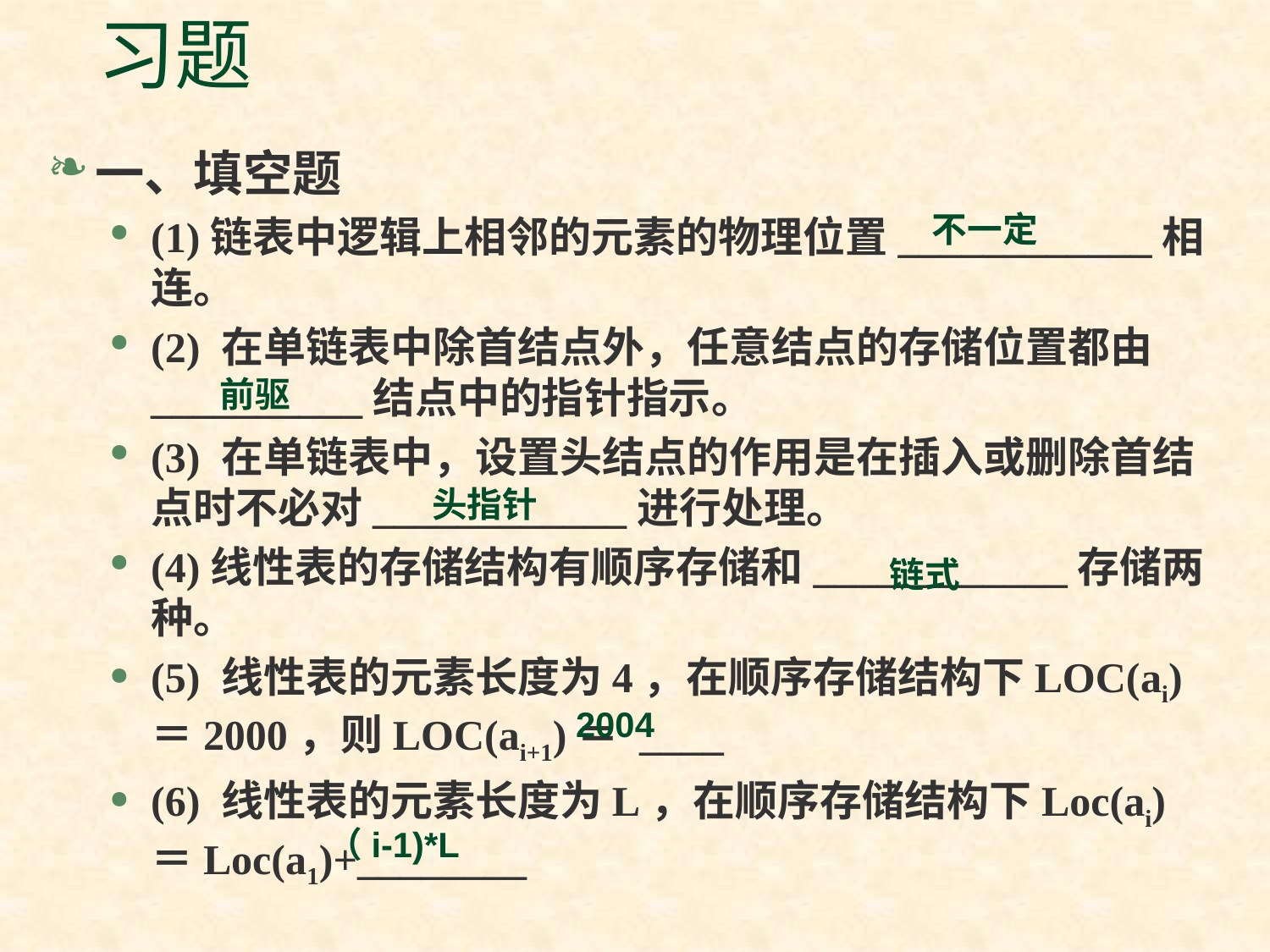

# 习题
一、填空题
(1)链表中逻辑上相邻的元素的物理位置____________相连。
(2) 在单链表中除首结点外，任意结点的存储位置都由__________结点中的指针指示。
(3) 在单链表中，设置头结点的作用是在插入或删除首结点时不必对____________进行处理。
(4)线性表的存储结构有顺序存储和____________存储两种。
(5) 线性表的元素长度为4，在顺序存储结构下LOC(ai)＝2000，则LOC(ai+1)＝ ____
(6) 线性表的元素长度为L，在顺序存储结构下Loc(ai)＝Loc(a1)+________
不一定
前驱
头指针
链式
2004
（i-1)*L